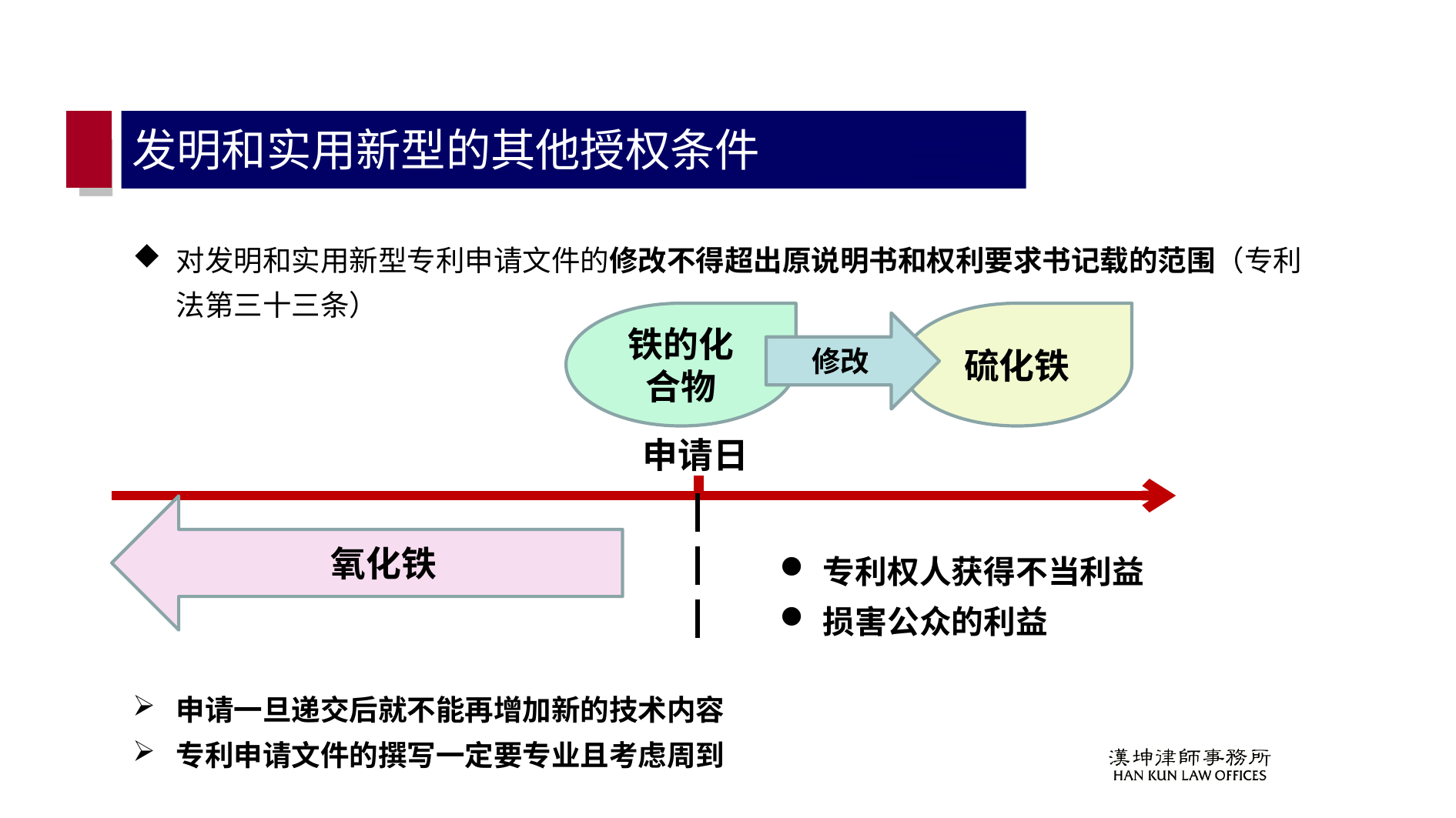

# 发明和实用新型的其他授权条件
对发明和实用新型专利申请文件的修改不得超出原说明书和权利要求书记载的范围（专利法第三十三条）

申请一旦递交后就不能再增加新的技术内容
专利申请文件的撰写一定要专业且考虑周到

铁的化合物
硫化铁
修改
申请日
氧化铁
专利权人获得不当利益
损害公众的利益